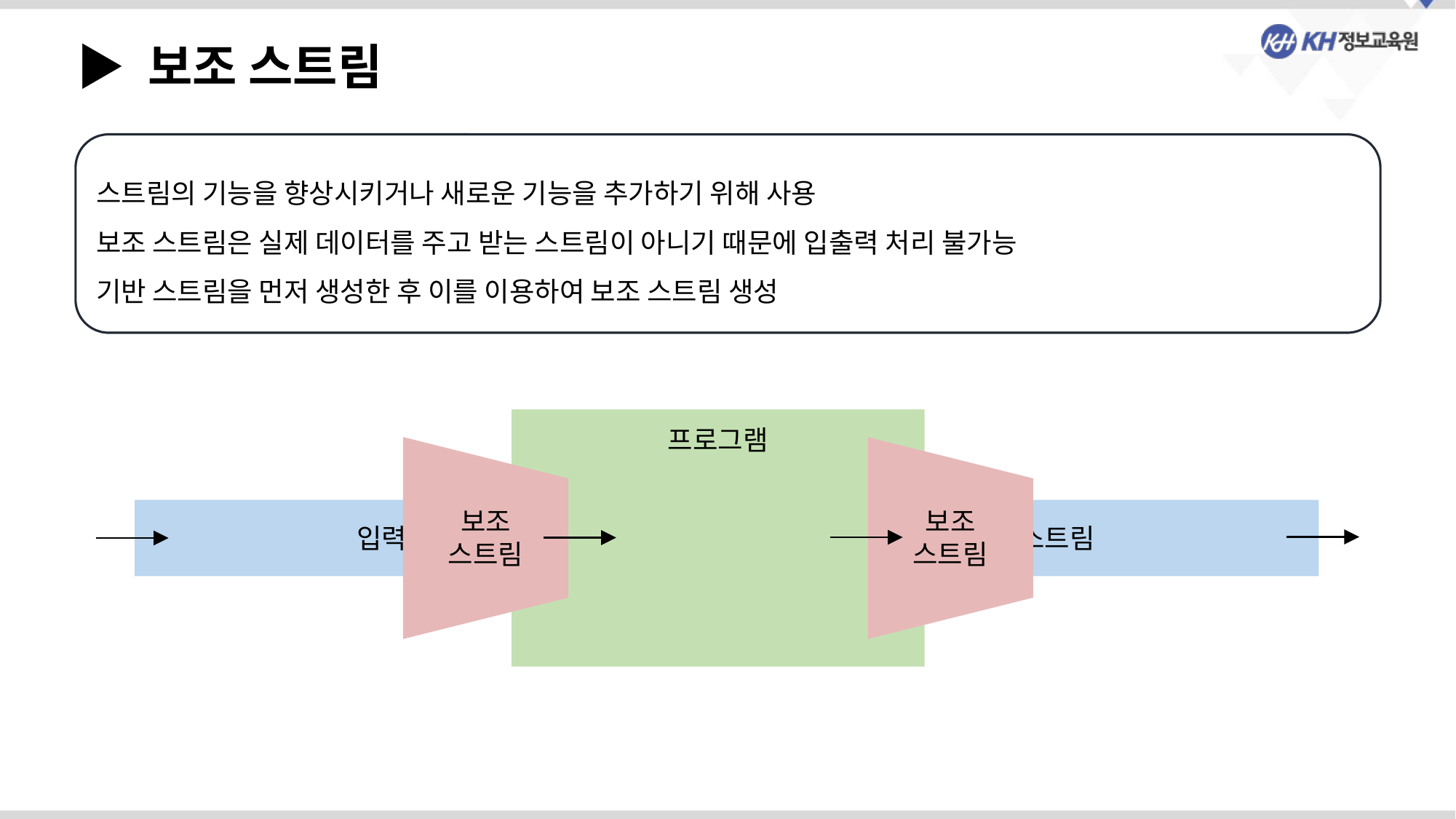

▶ 보조 스트림
스트림의 기능을 향상시키거나 새로운 기능을 추가하기 위해 사용
보조 스트림은 실제 데이터를 주고 받는 스트림이 아니기 때문에 입출력 처리 불가능
기반 스트림을 먼저 생성한 후 이를 이용하여 보조 스트림 생성
프로그램

입력스트림                                                                               출력스트림
보조
스트림
보조
스트림